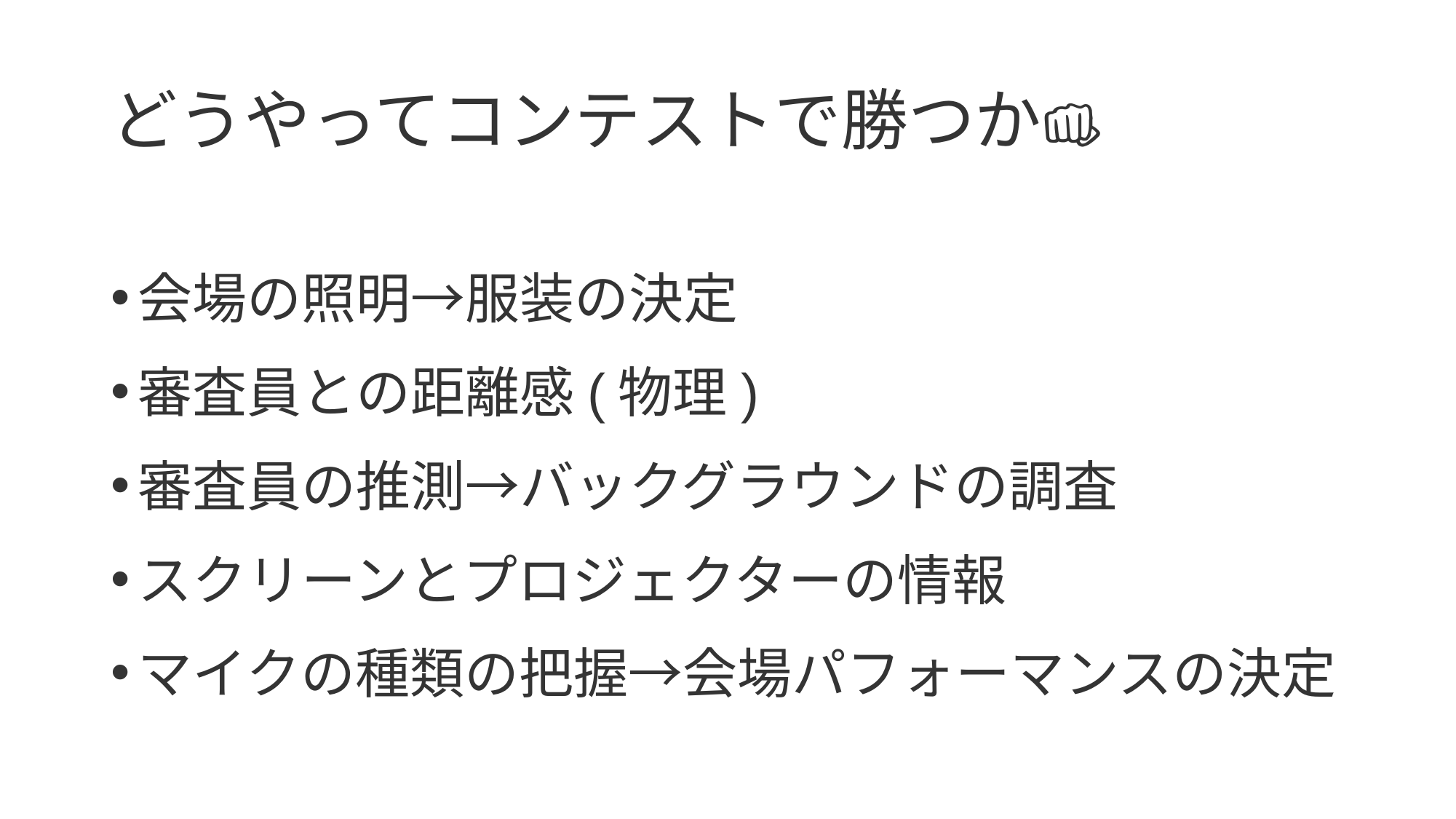

# どうやってコンテストで勝つか👊
会場の照明→服装の決定
審査員との距離感(物理)
審査員の推測→バックグラウンドの調査
スクリーンとプロジェクターの情報
マイクの種類の把握→会場パフォーマンスの決定